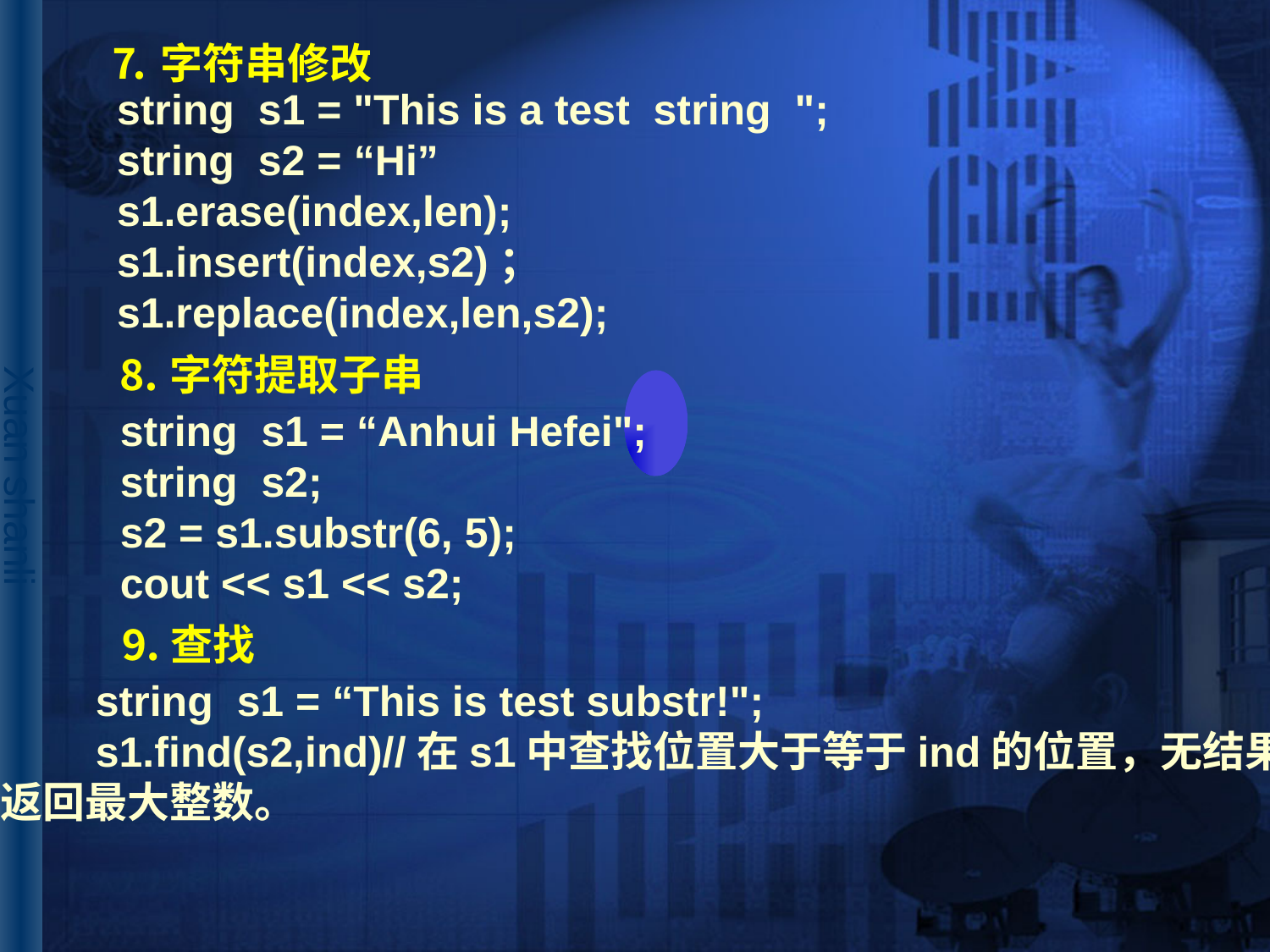

# ⒎字符串修改
        string  s1 = "This is a test  string  ";
        string  s2 = “Hi”
        s1.erase(index,len);
        s1.insert(index,s2)；
        s1.replace(index,len,s2);
⒏字符提取子串
        string  s1 = “Anhui Hefei";
        string  s2;
        s2 = s1.substr(6, 5);
        cout << s1 << s2;
⒐查找
        string  s1 = “This is test substr!";
        s1.find(s2,ind)//在s1中查找位置大于等于ind的位置，无结果
返回最大整数。